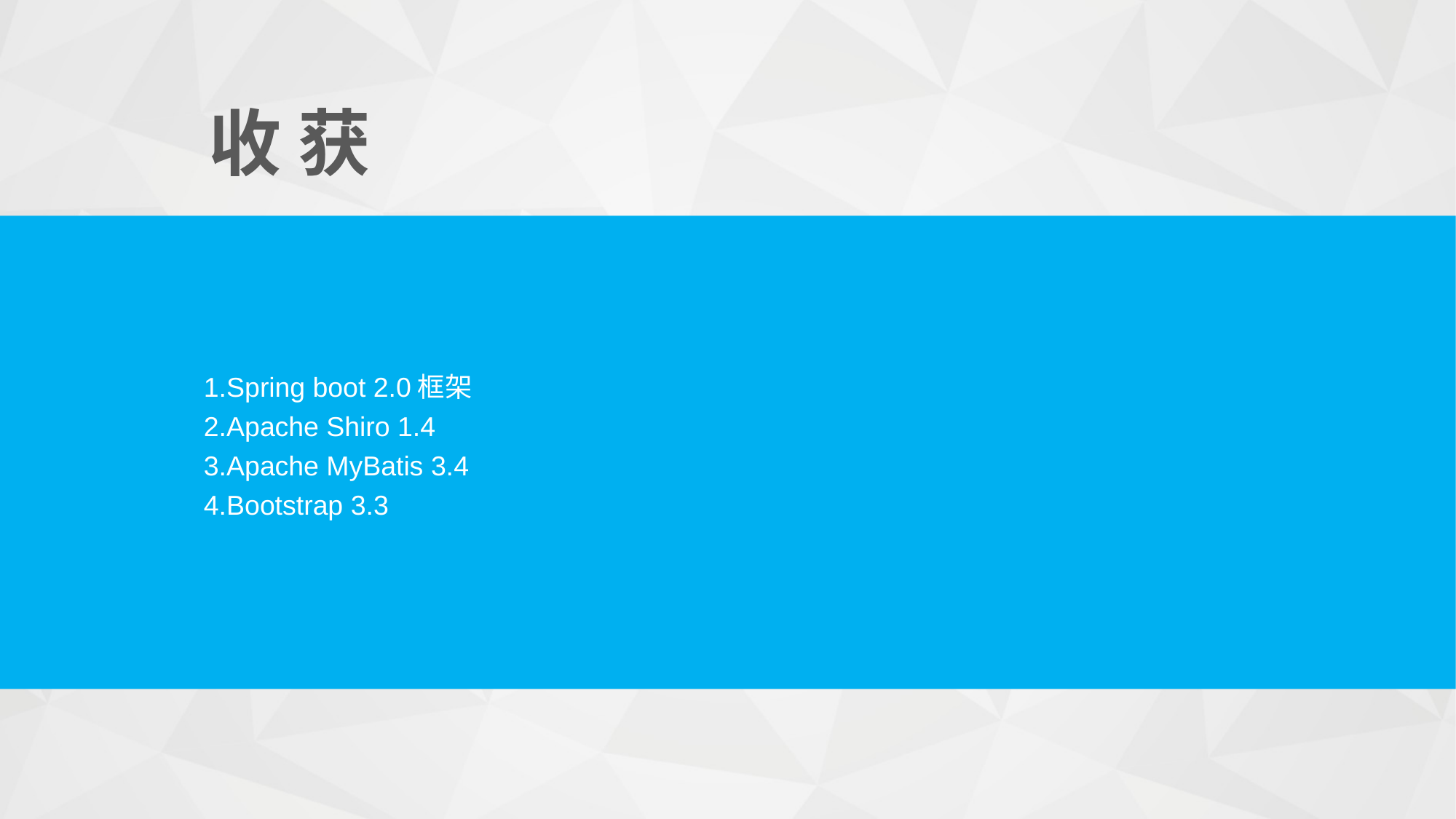

收 获

1.Spring boot 2.0框架
2.Apache Shiro 1.4
3.Apache MyBatis 3.4
4.Bootstrap 3.3